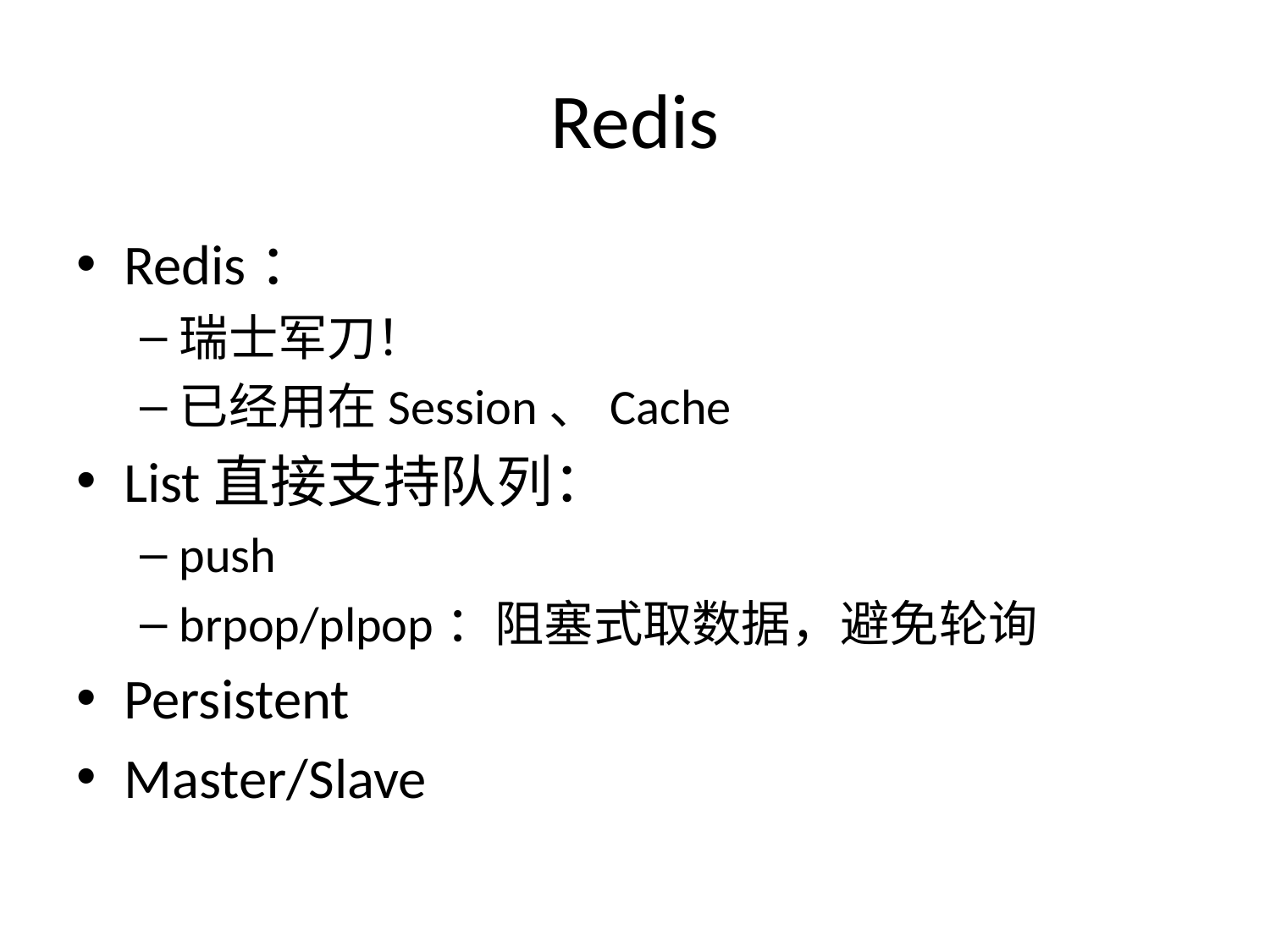

# Redis
Redis：
瑞士军刀！
已经用在Session、Cache
List直接支持队列：
push
brpop/plpop：阻塞式取数据，避免轮询
Persistent
Master/Slave